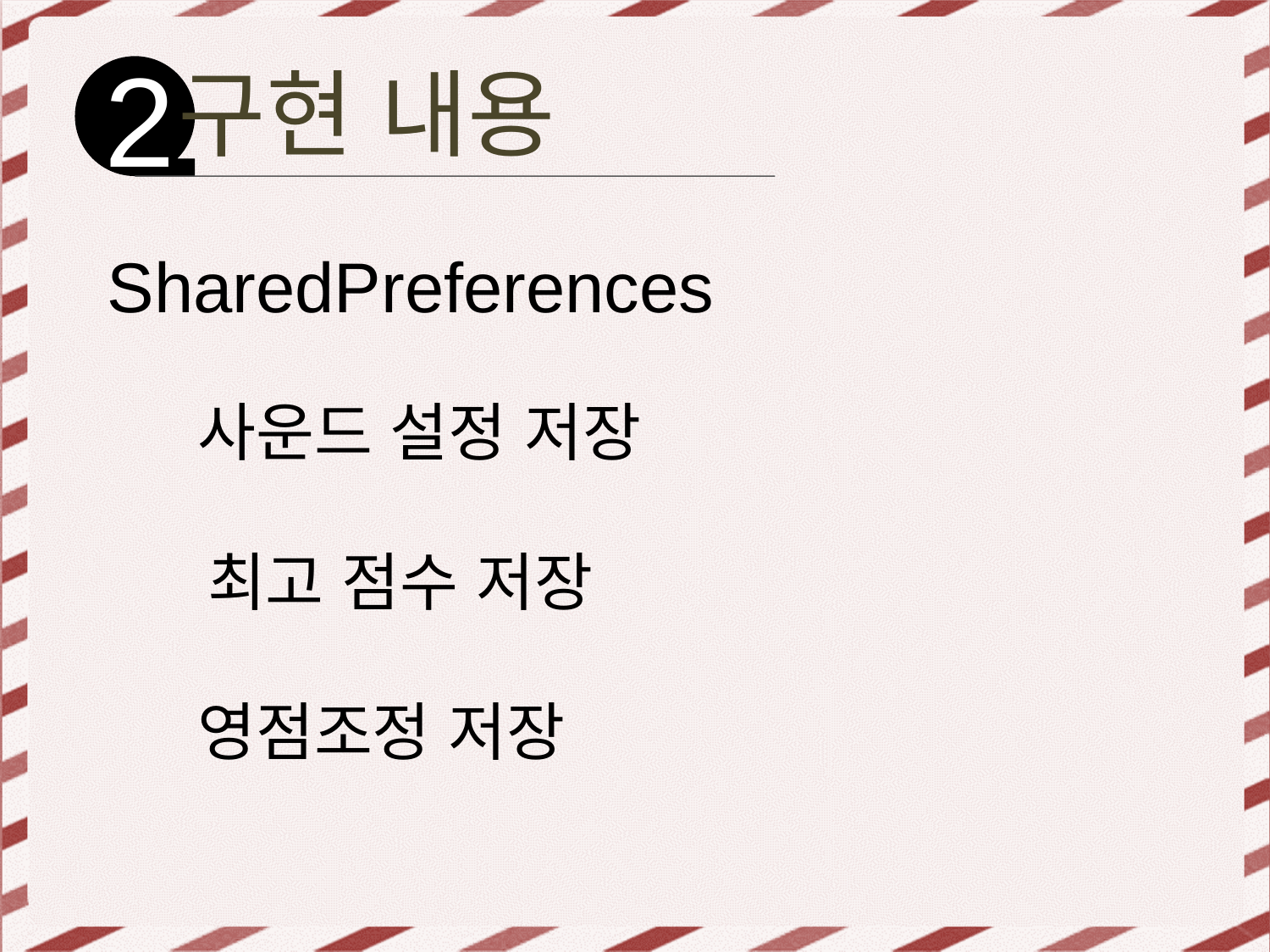

구현 내용
2
SharedPreferences
사운드 설정 저장
최고 점수 저장

영점조정 저장